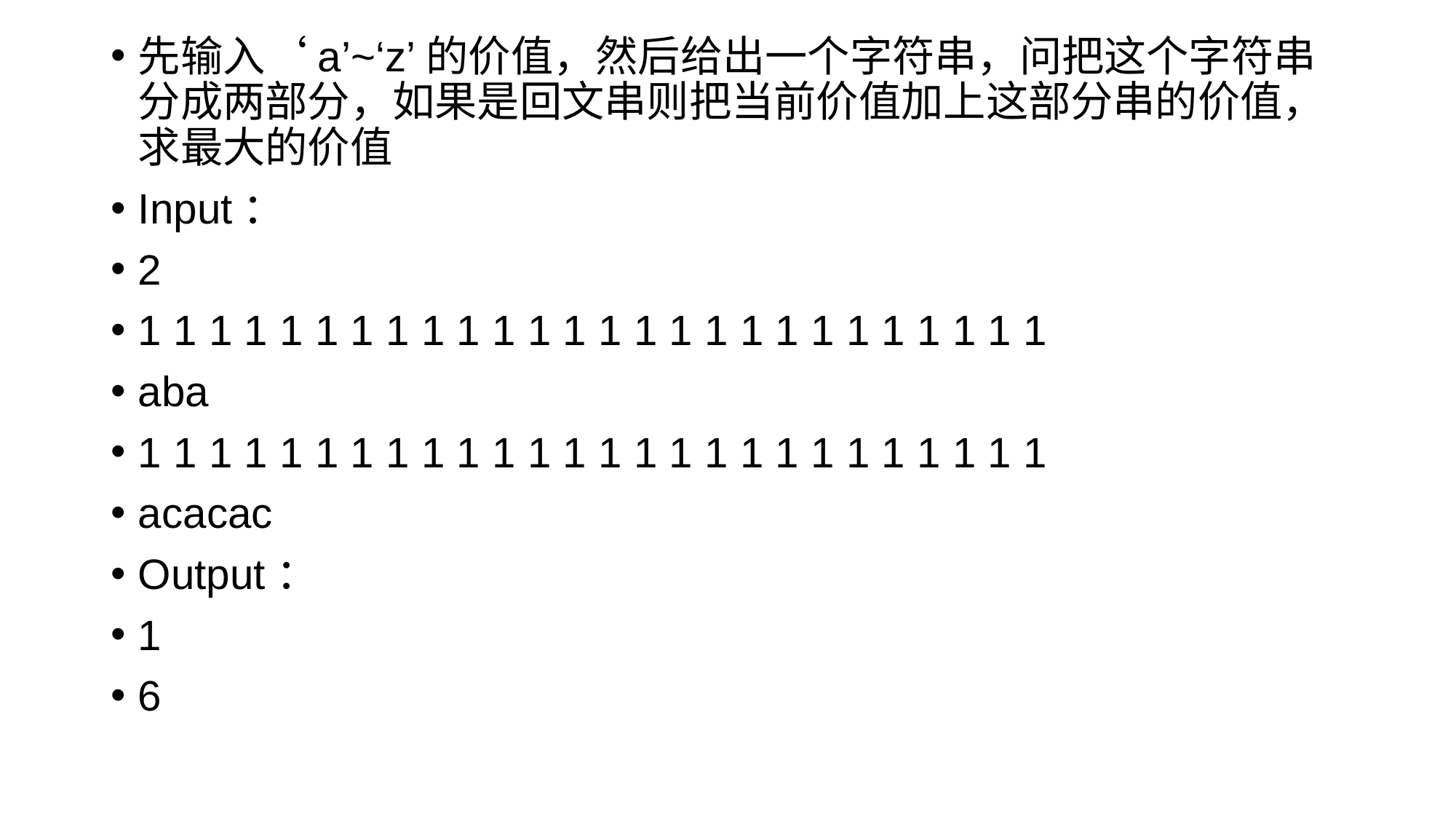

先输入‘a’~‘z’的价值，然后给出一个字符串，问把这个字符串分成两部分，如果是回文串则把当前价值加上这部分串的价值，求最大的价值
Input：
2
1 1 1 1 1 1 1 1 1 1 1 1 1 1 1 1 1 1 1 1 1 1 1 1 1 1
aba
1 1 1 1 1 1 1 1 1 1 1 1 1 1 1 1 1 1 1 1 1 1 1 1 1 1
acacac
Output：
1
6